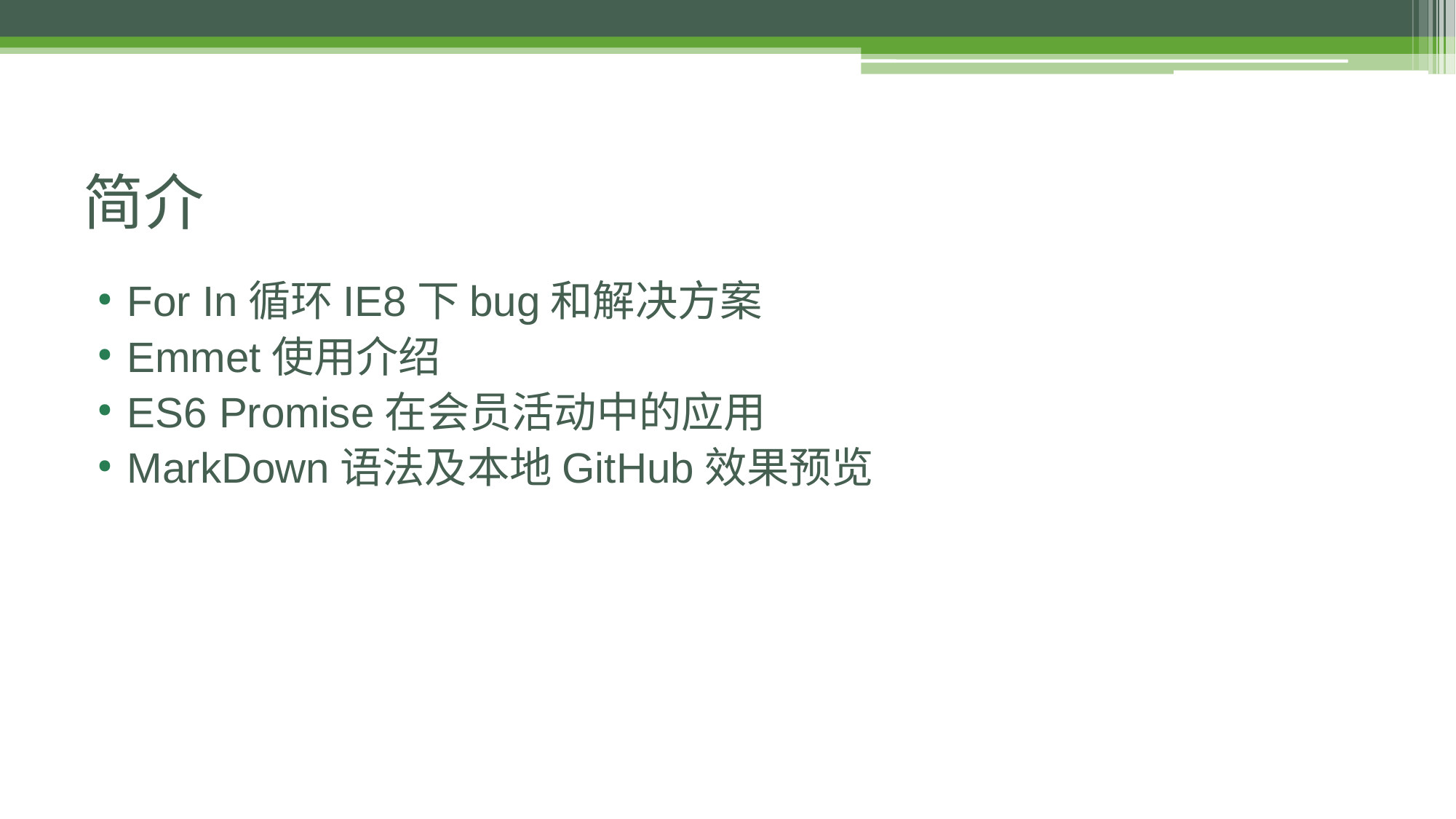

# 简介
For In循环IE8下bug和解决方案
Emmet使用介绍
ES6 Promise在会员活动中的应用
MarkDown语法及本地GitHub效果预览